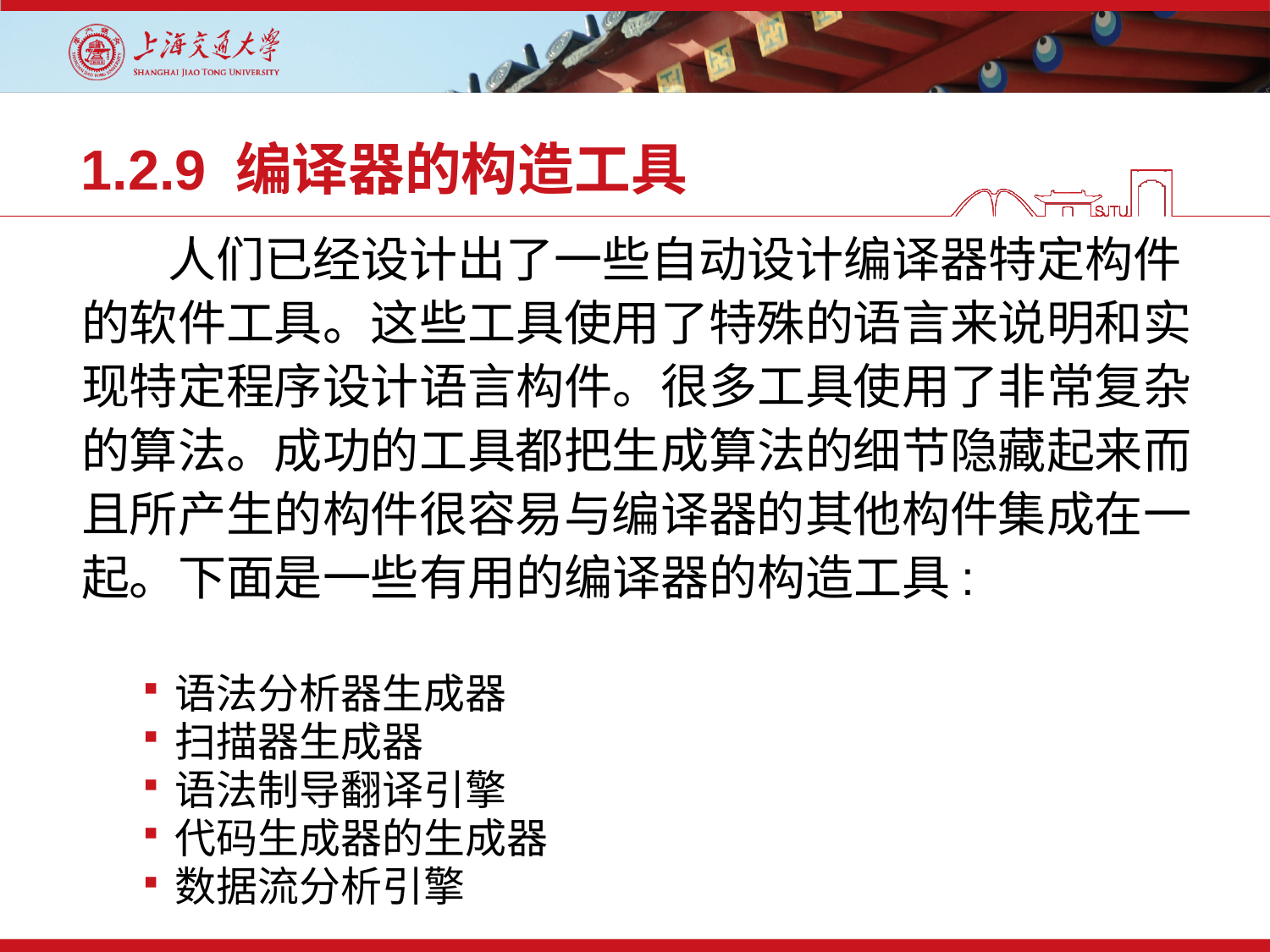

# 1.2.9 编译器的构造工具
       人们已经设计出了一些自动设计编译器特定构件
的软件工具。这些工具使用了特殊的语言来说明和实
现特定程序设计语言构件。很多工具使用了非常复杂
的算法。成功的工具都把生成算法的细节隐藏起来而
且所产生的构件很容易与编译器的其他构件集成在一
起。下面是一些有用的编译器的构造工具:

语法分析器生成器
扫描器生成器
语法制导翻译引擎
代码生成器的生成器
数据流分析引擎